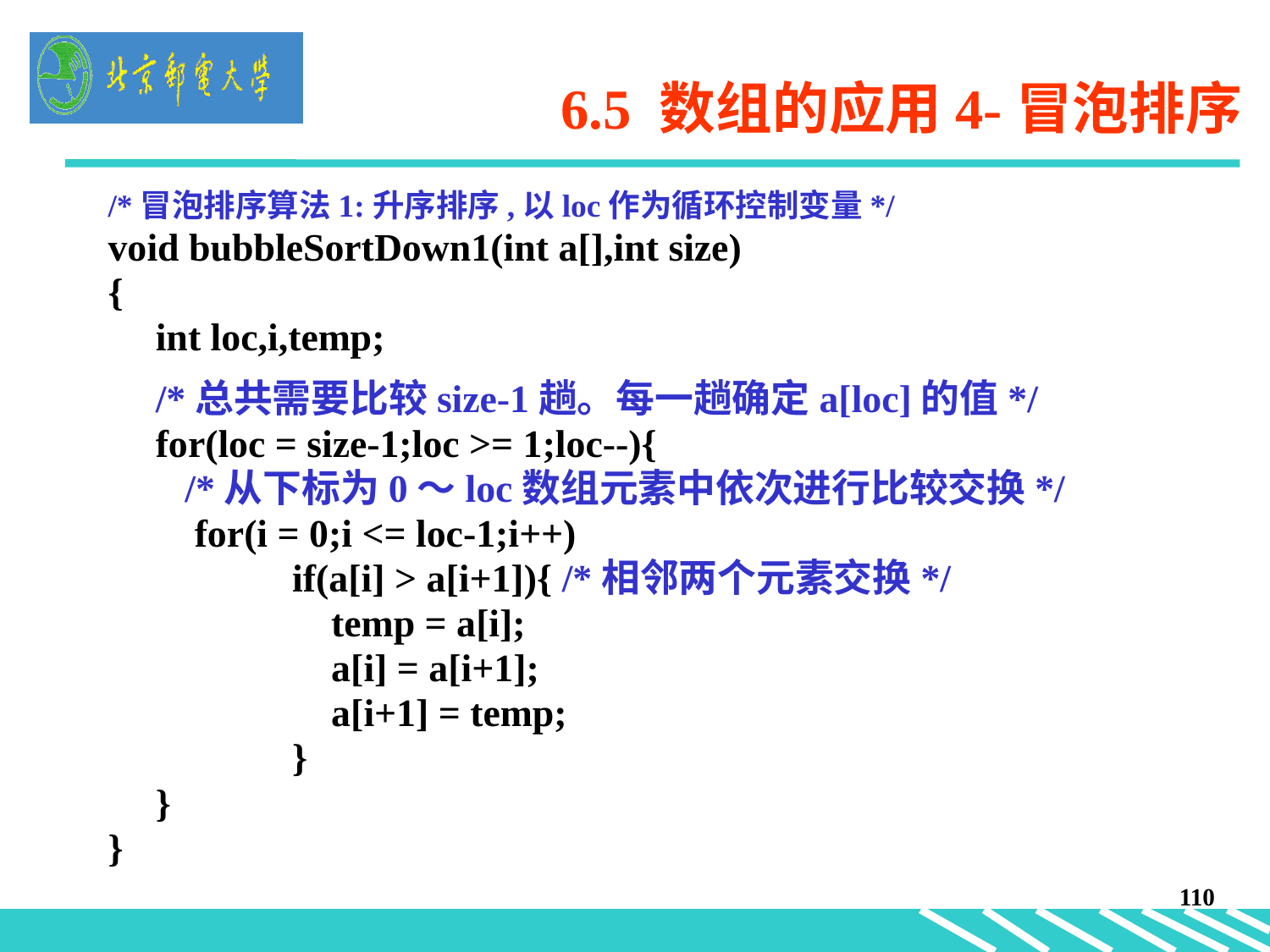

# 6.5 数组的应用4-冒泡排序
/*冒泡排序算法1:升序排序,以loc作为循环控制变量*/
void bubbleSortDown1(int a[],int size)
{
	int loc,i,temp;

	/*总共需要比较size-1趟。每一趟确定a[loc]的值*/
	for(loc = size-1;loc >= 1;loc--){
	   /*从下标为0～loc数组元素中依次进行比较交换*/
	    for(i = 0;i <= loc-1;i++)
		 if(a[i] > a[i+1]){ /*相邻两个元素交换*/
		     temp = a[i];
		     a[i] = a[i+1];
		     a[i+1] = temp;
		 }
	}
}
110